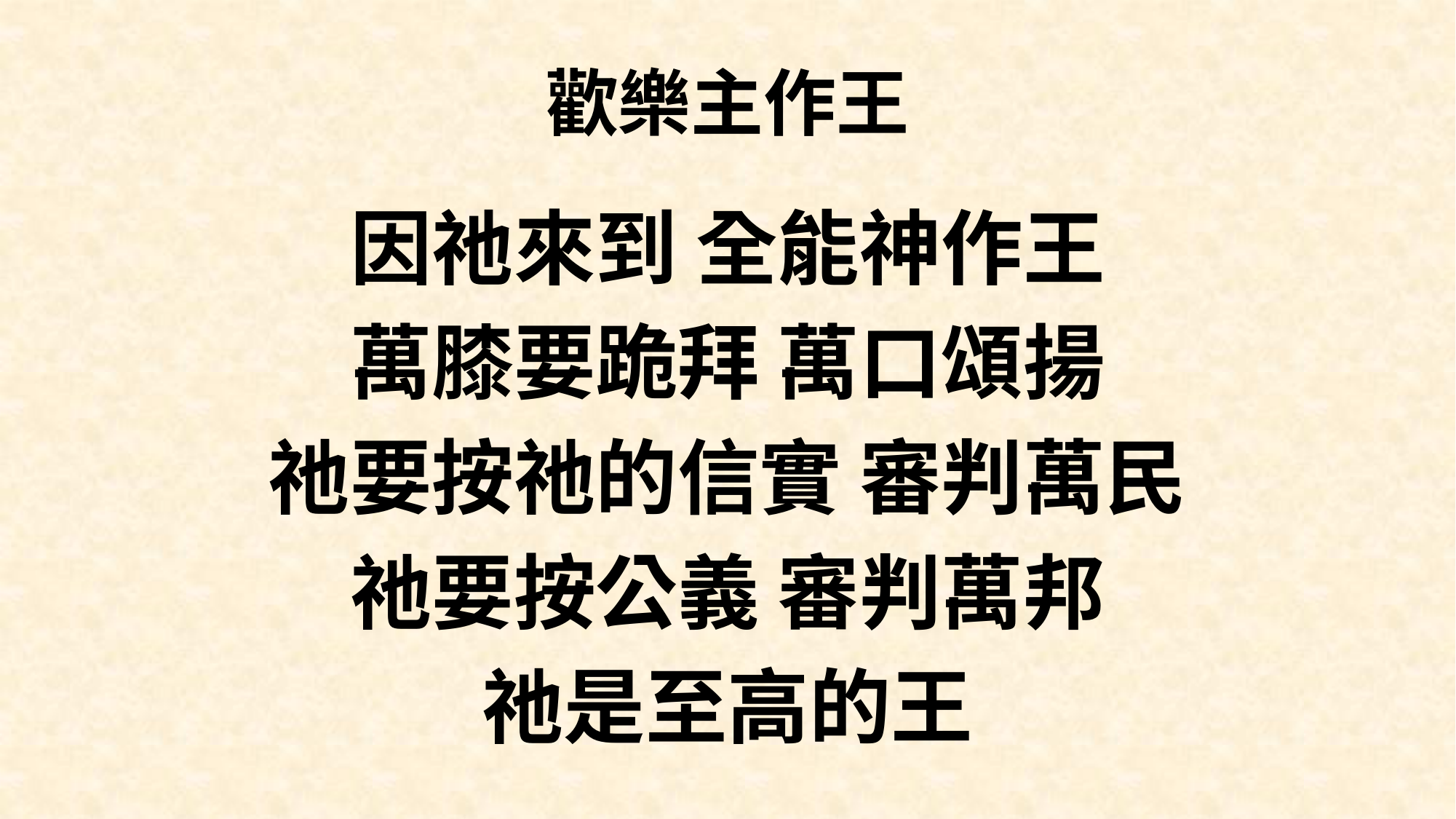

# 歡樂主作王
因祂來到 全能神作王
萬膝要跪拜 萬口頌揚
祂要按祂的信實 審判萬民
祂要按公義 審判萬邦
祂是至高的王